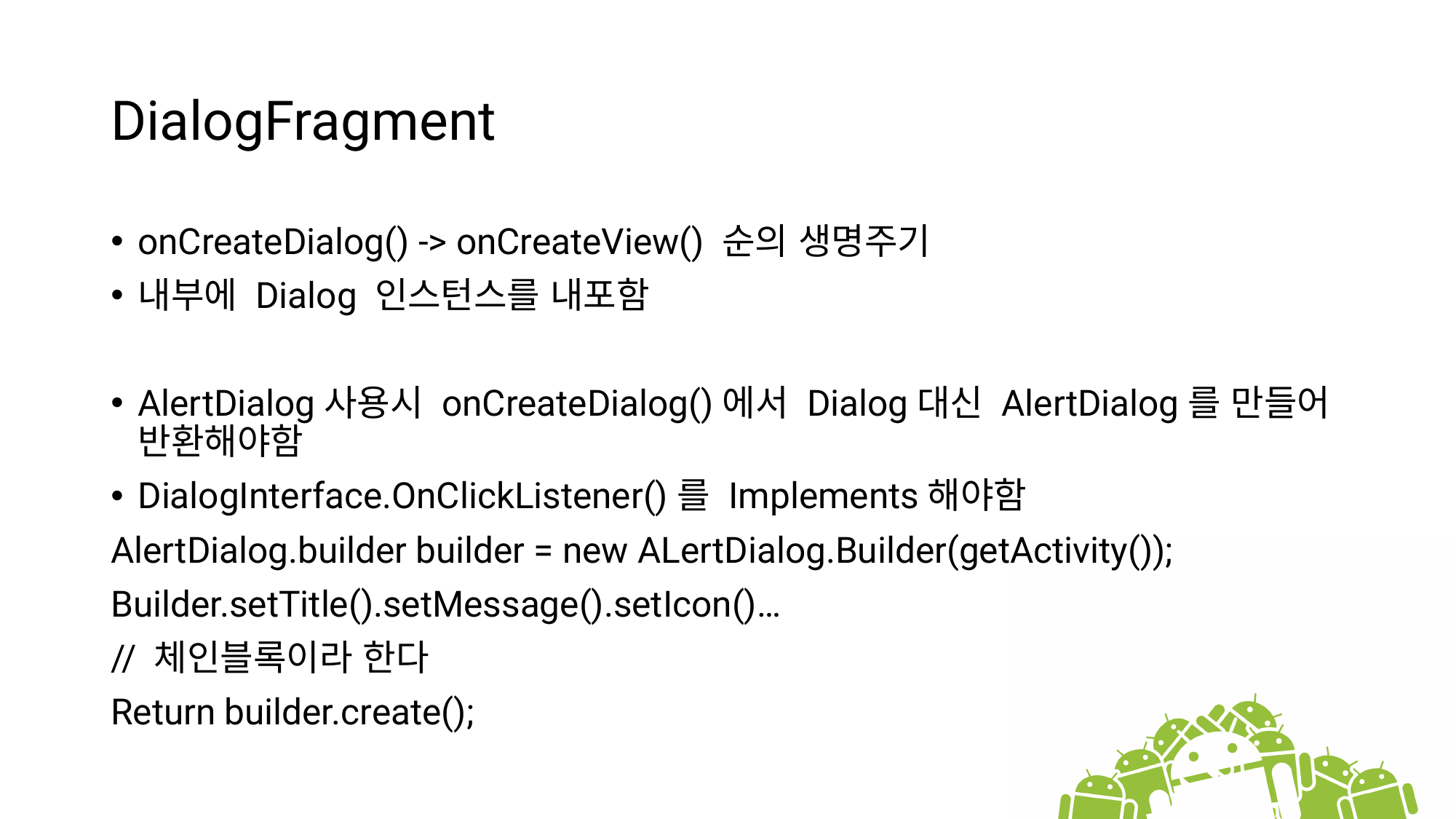

# DialogFragment
onCreateDialog() -> onCreateView() 순의 생명주기
내부에 Dialog 인스턴스를 내포함

AlertDialog사용시 onCreateDialog()에서 Dialog대신 AlertDialog를 만들어 반환해야함
DialogInterface.OnClickListener()를 Implements해야함
AlertDialog.builder builder = new ALertDialog.Builder(getActivity());
Builder.setTitle().setMessage().setIcon()…
// 체인블록이라 한다
Return builder.create();